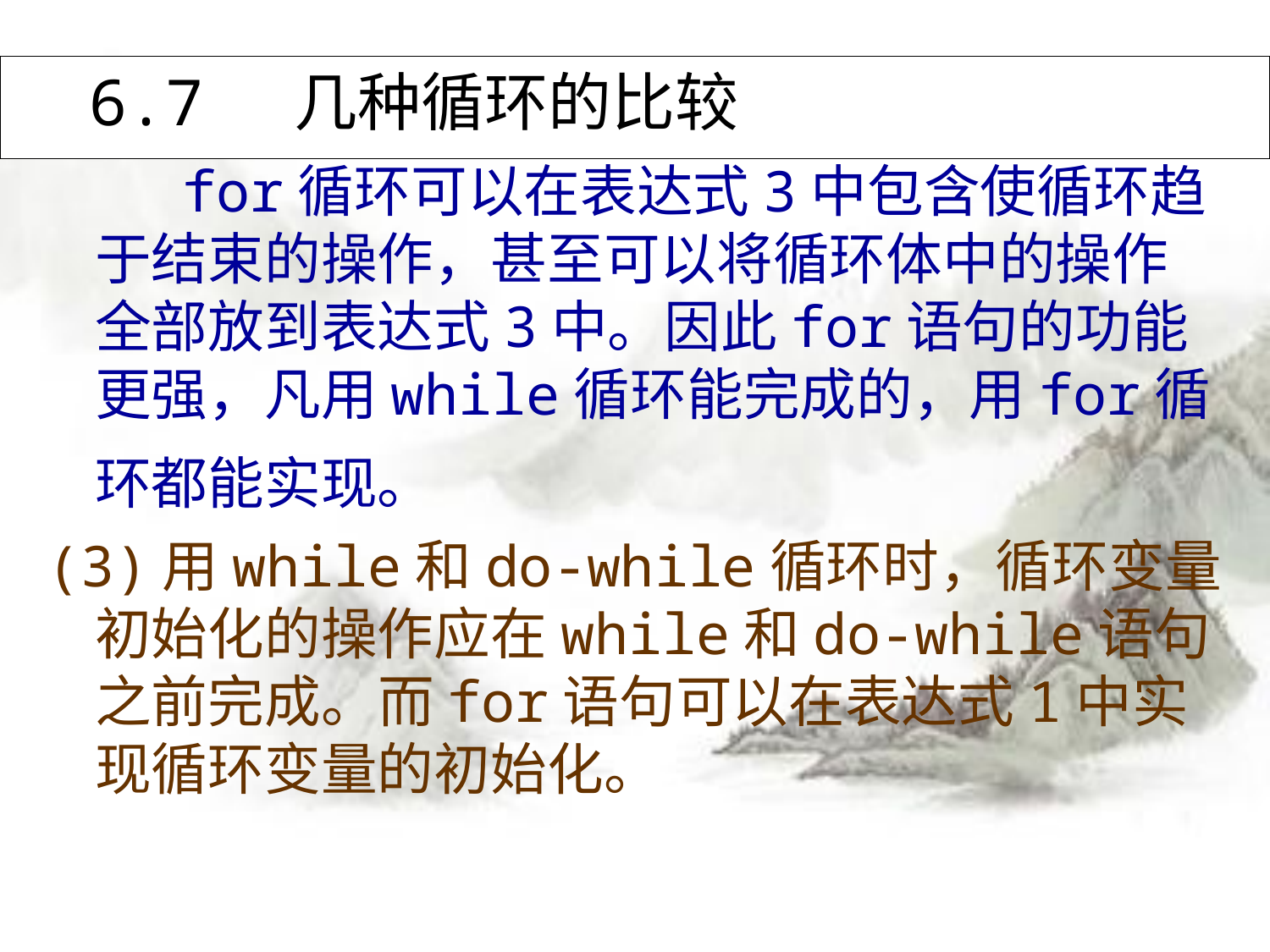

# 6.7  几种循环的比较

    for循环可以在表达式3中包含使循环趋于结束的操作，甚至可以将循环体中的操作全部放到表达式3中。因此for语句的功能更强，凡用while循环能完成的，用for循环都能实现。
(3)用while和do-while循环时，循环变量初始化的操作应在while和do-while语句之前完成。而for语句可以在表达式1中实现循环变量的初始化。